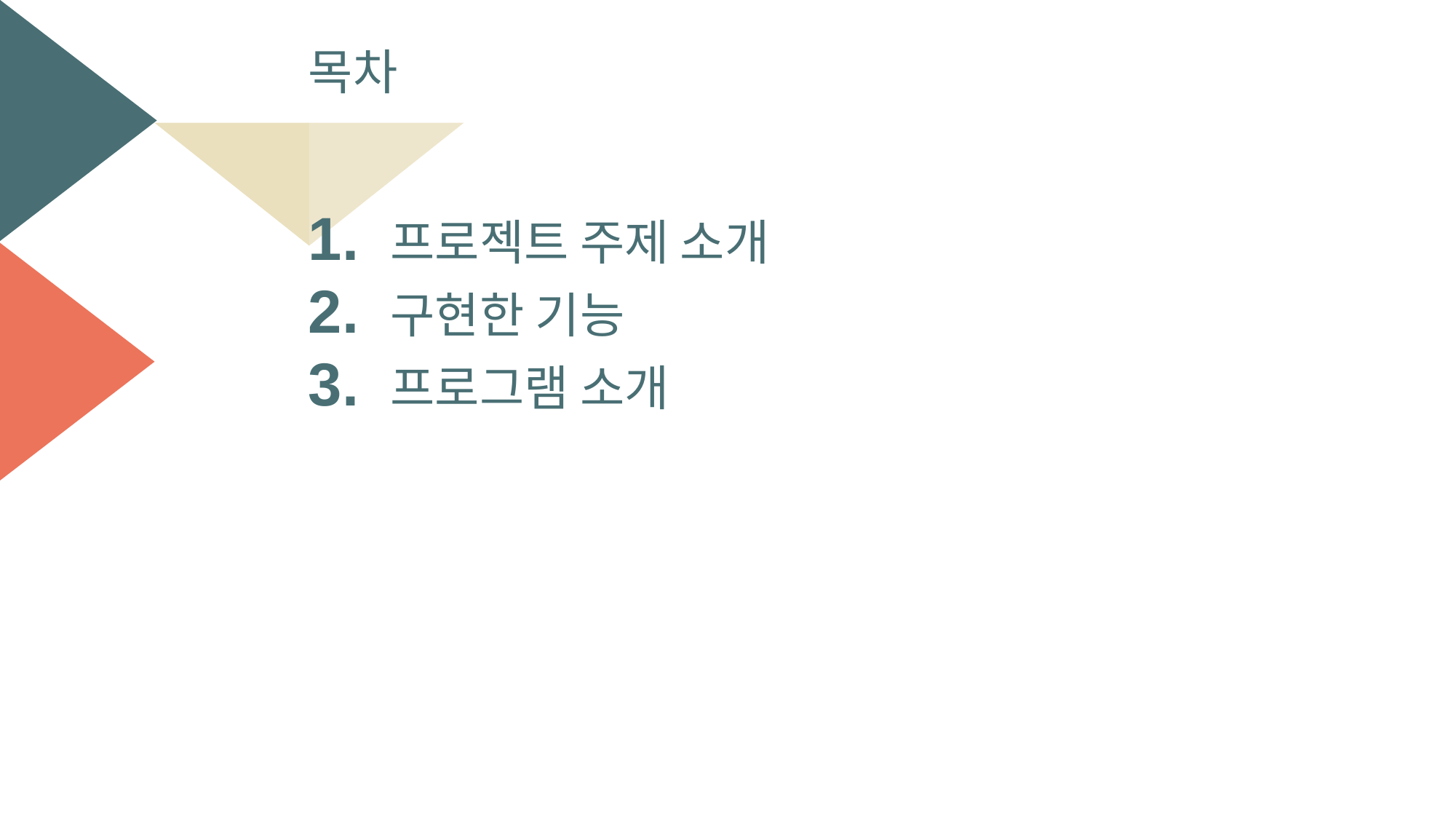

목차
1. 프로젝트 주제 소개
2. 구현한 기능
3. 프로그램 소개